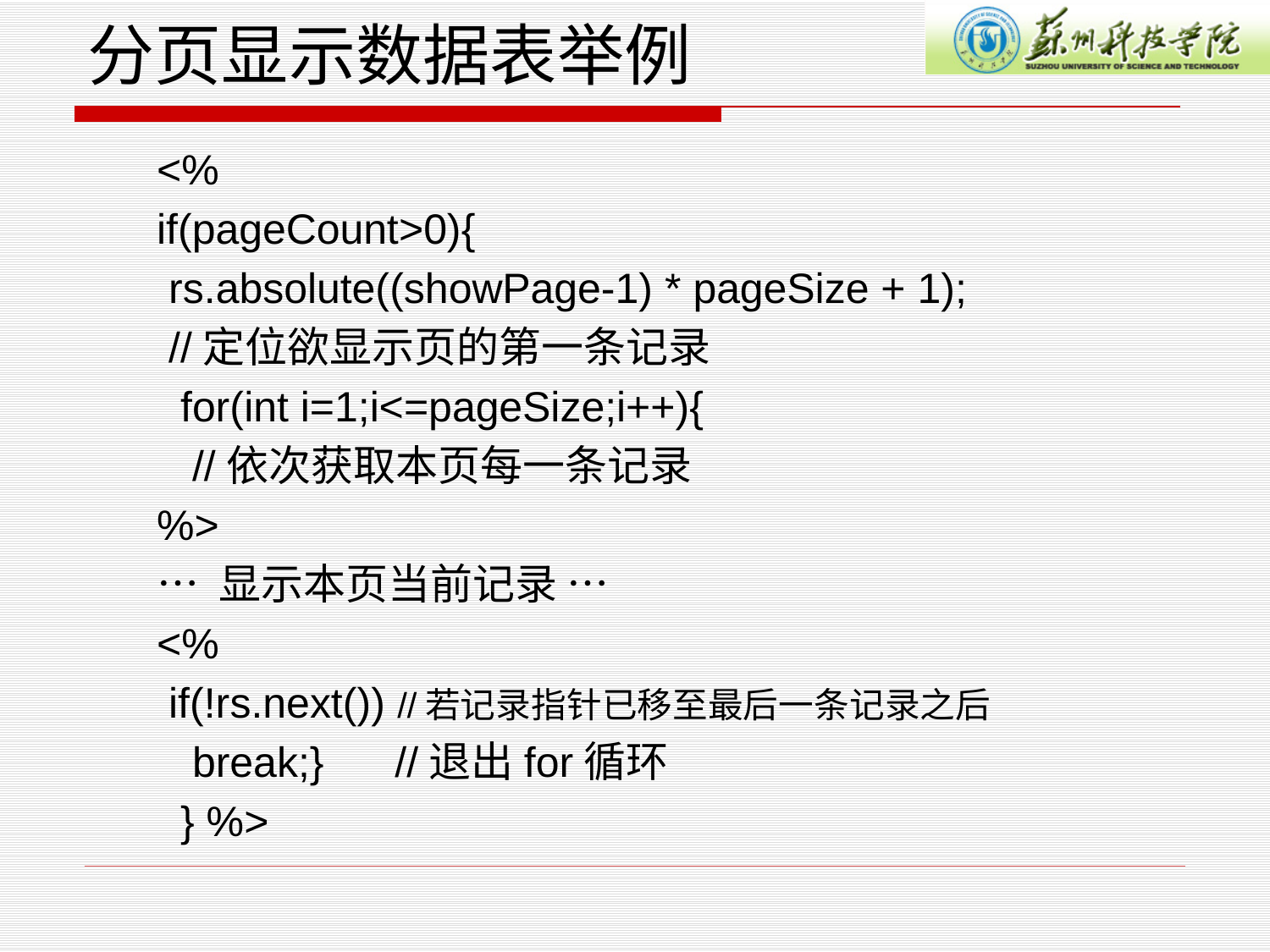

# 分页显示数据表举例
<%
if(pageCount>0){
 rs.absolute((showPage-1) * pageSize + 1);
 //定位欲显示页的第一条记录
  for(int i=1;i<=pageSize;i++){
   //依次获取本页每一条记录
%>
… 显示本页当前记录 …
<%
 if(!rs.next()) //若记录指针已移至最后一条记录之后
   break;}      //退出for循环
  } %>